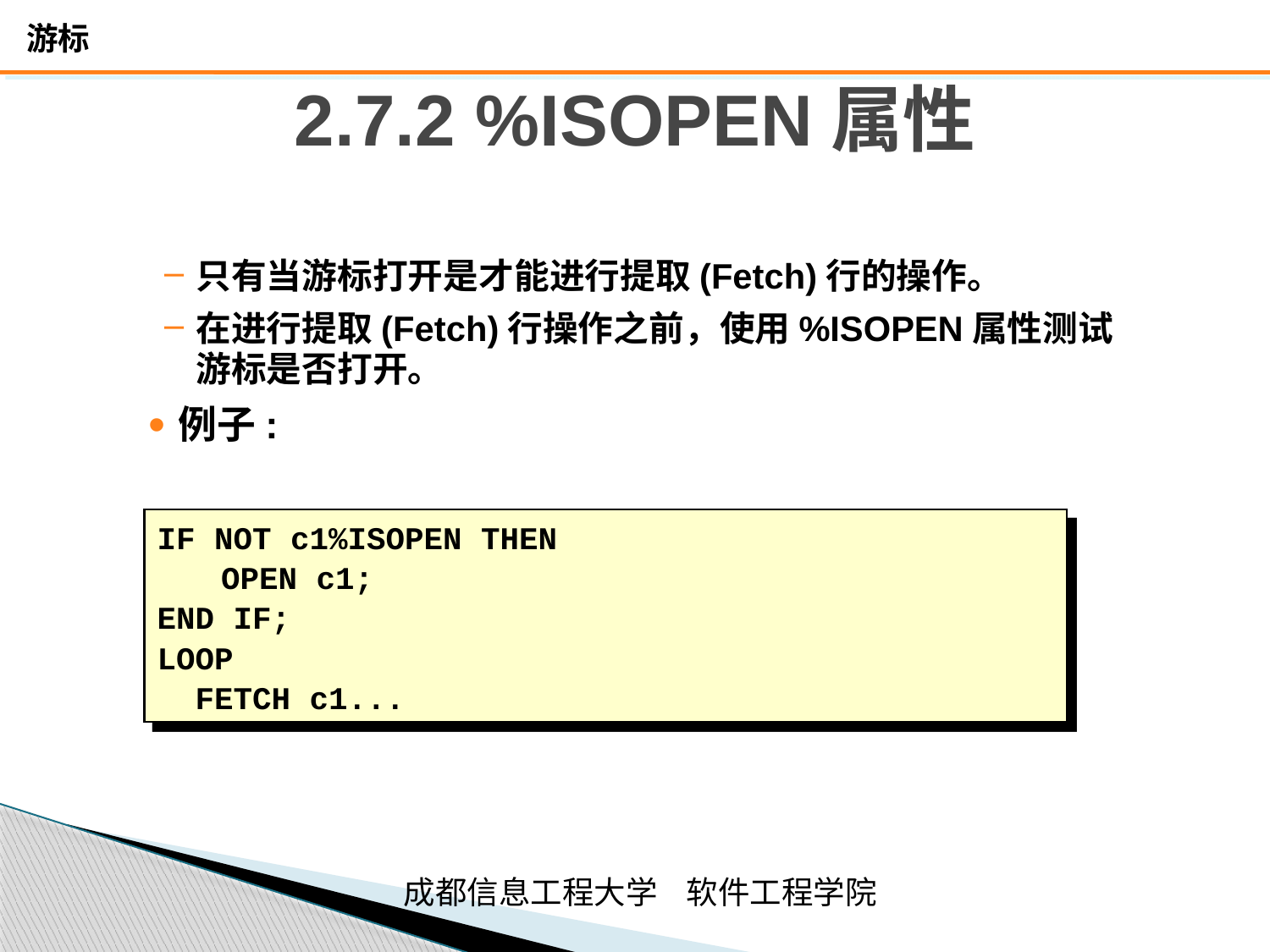

# 2.7.2 %ISOPEN属性
只有当游标打开是才能进行提取(Fetch)行的操作。
在进行提取(Fetch)行操作之前，使用%ISOPEN属性测试游标是否打开。
例子:
IF NOT c1%ISOPEN THEN
	OPEN c1;
END IF;
LOOP
  FETCH c1...